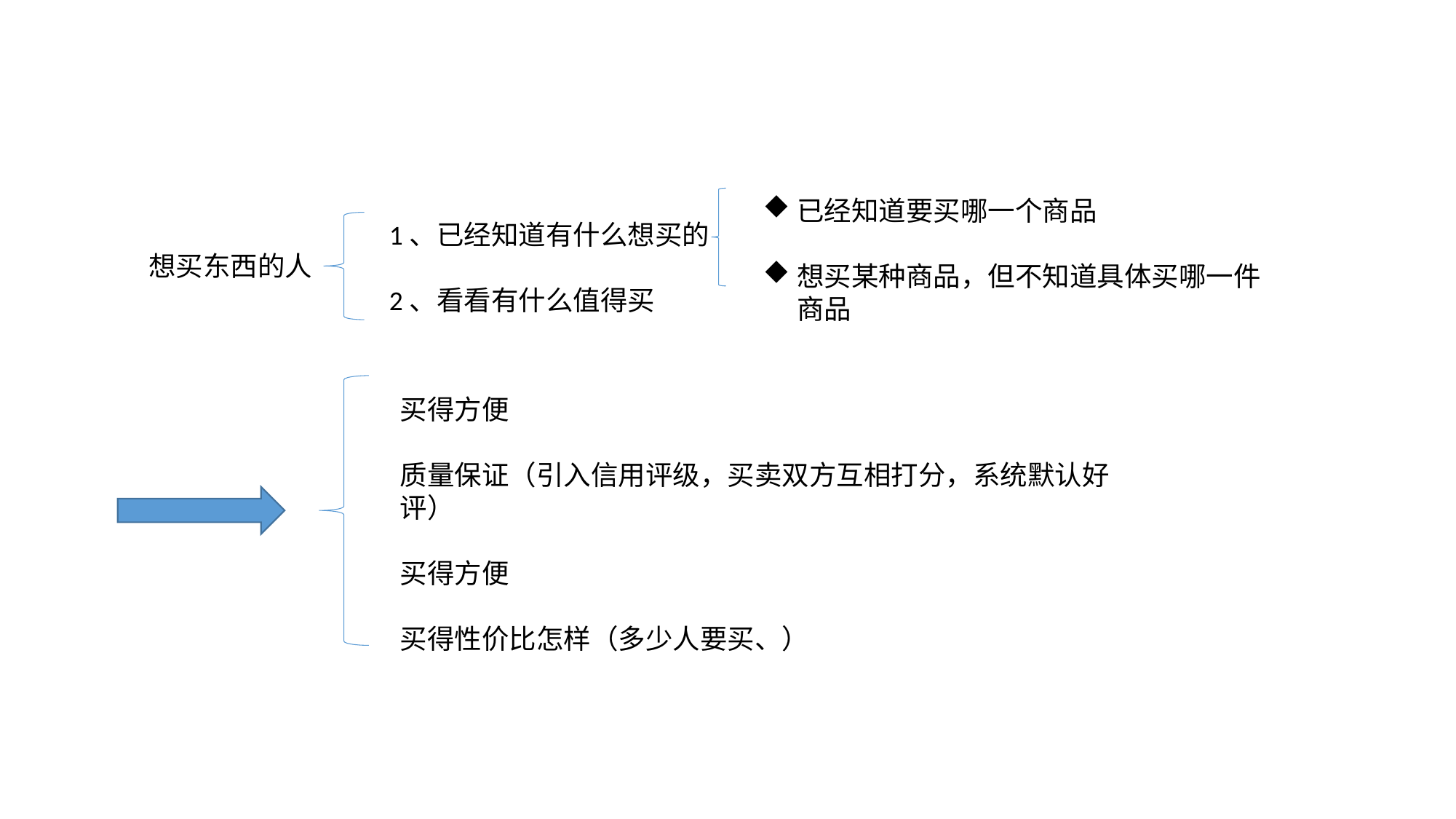

已经知道要买哪一个商品

想买某种商品，但不知道具体买哪一件商品

1、已经知道有什么想买的

2、看看有什么值得买

想买东西的人

买得方便

质量保证（引入信用评级，买卖双方互相打分，系统默认好评）

买得方便

买得性价比怎样（多少人要买、）